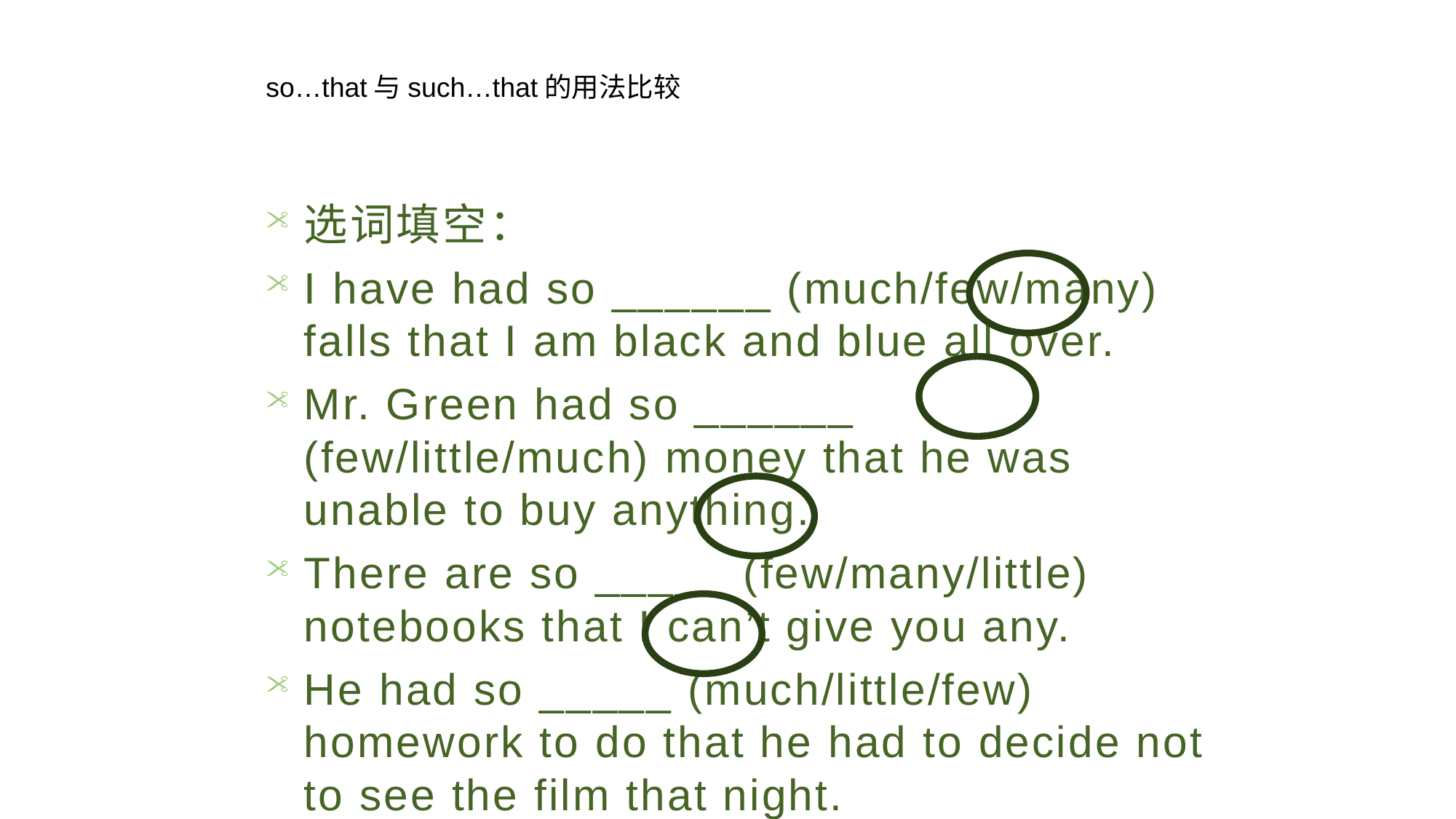

so…that与such…that的用法比较
选词填空：
I have had so ______ (much/few/many) falls that I am black and blue all over.
Mr. Green had so ______ (few/little/much) money that he was unable to buy anything.
There are so _____ (few/many/little) notebooks that I can’t give you any.
He had so _____ (much/little/few) homework to do that he had to decide not to see the film that night.